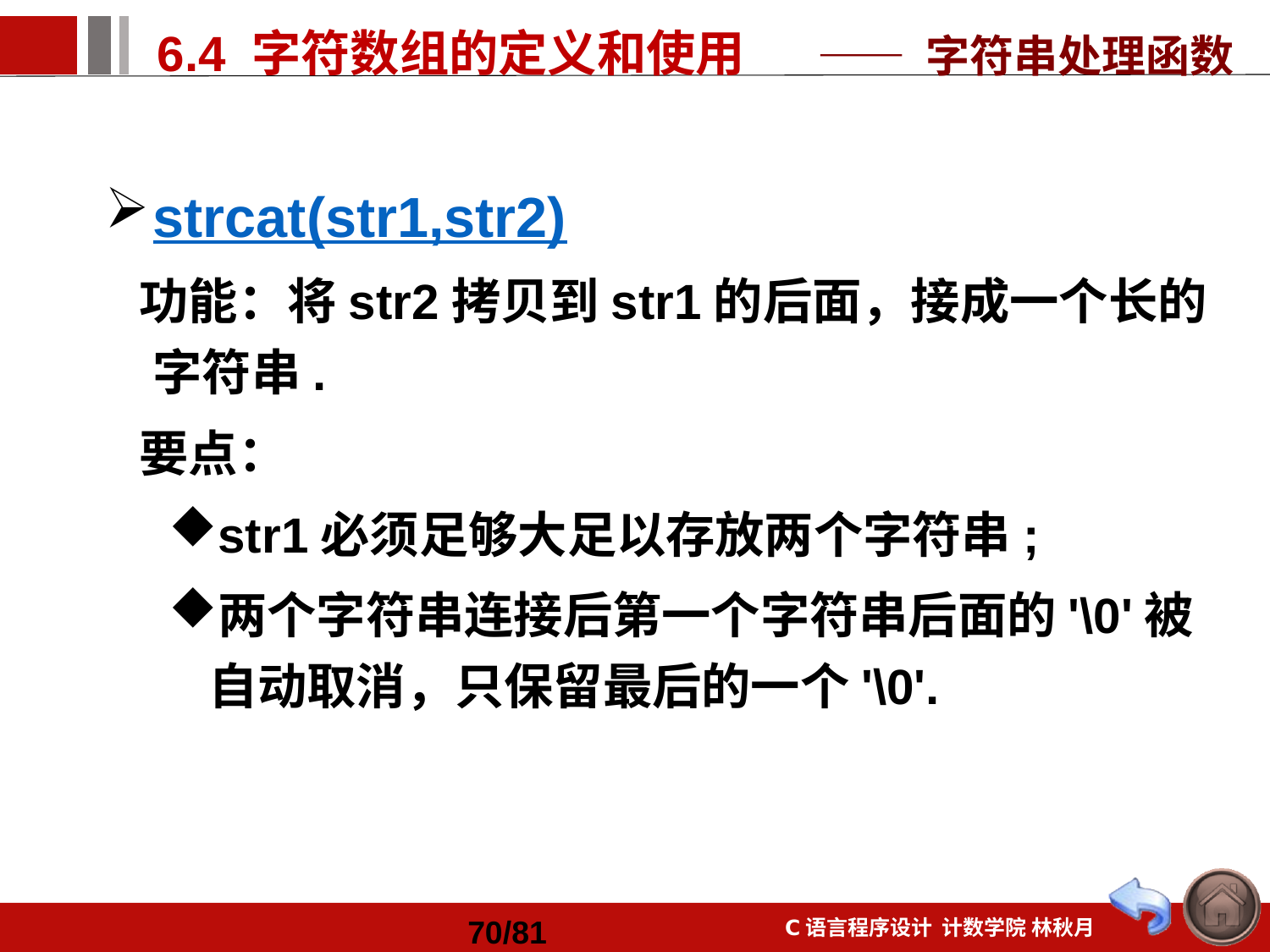

—— 字符串处理函数
strcat(str1,str2)
  功能：将str2拷贝到str1的后面，接成一个长的字符串.
  要点：
str1必须足够大足以存放两个字符串;
两个字符串连接后第一个字符串后面的'\0'被自动取消，只保留最后的一个'\0'.